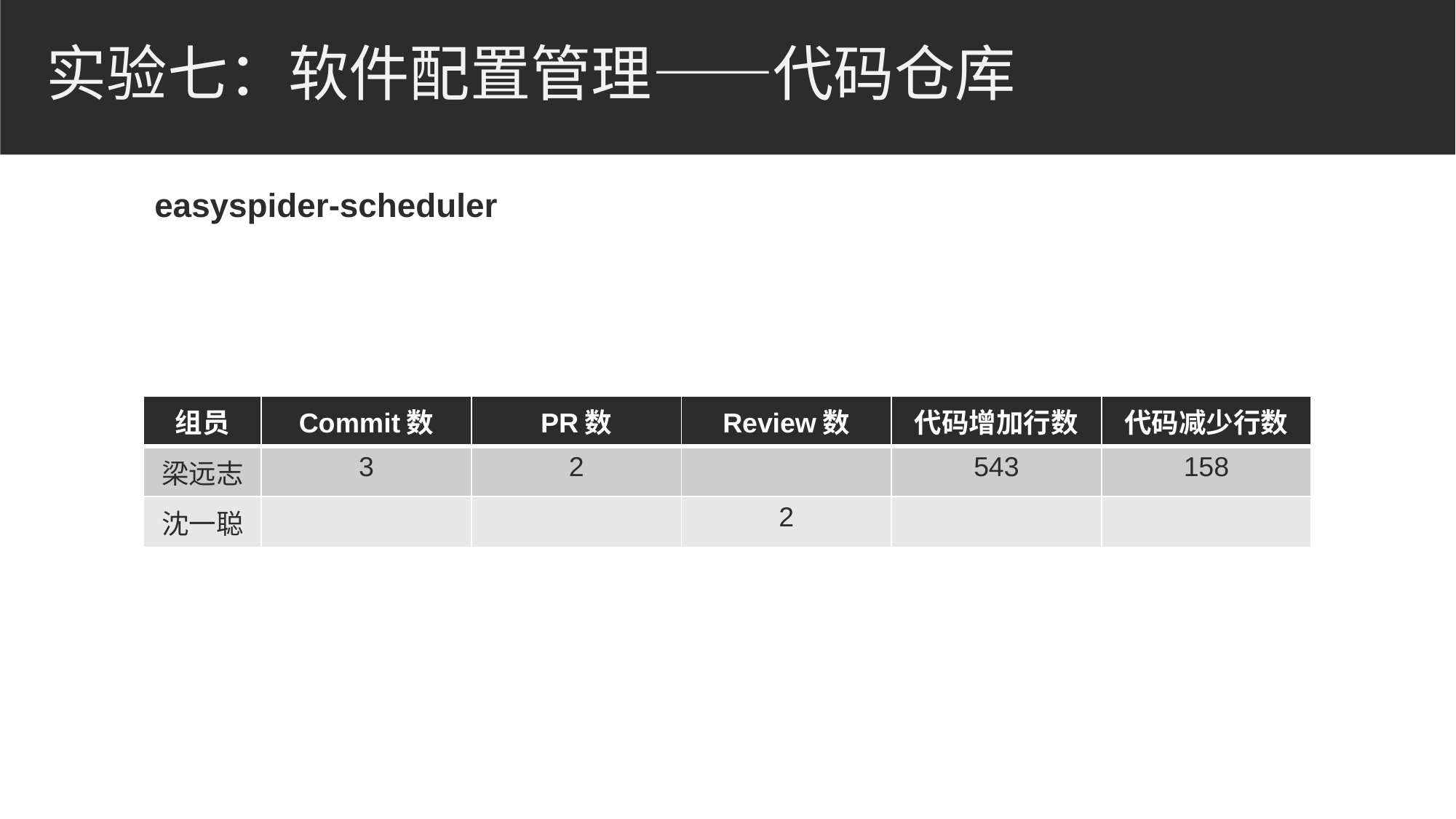

# 实验七：软件配置管理——代码仓库
easyspider-scheduler

| 组员 | Commit数 | PR数 | Review数 | 代码增加行数 | 代码减少行数 |
| --- | --- | --- | --- | --- | --- |
| 梁远志 | 3 | 2 |  | 543 | 158 |
| 沈一聪 |  |  | 2 |  |  |